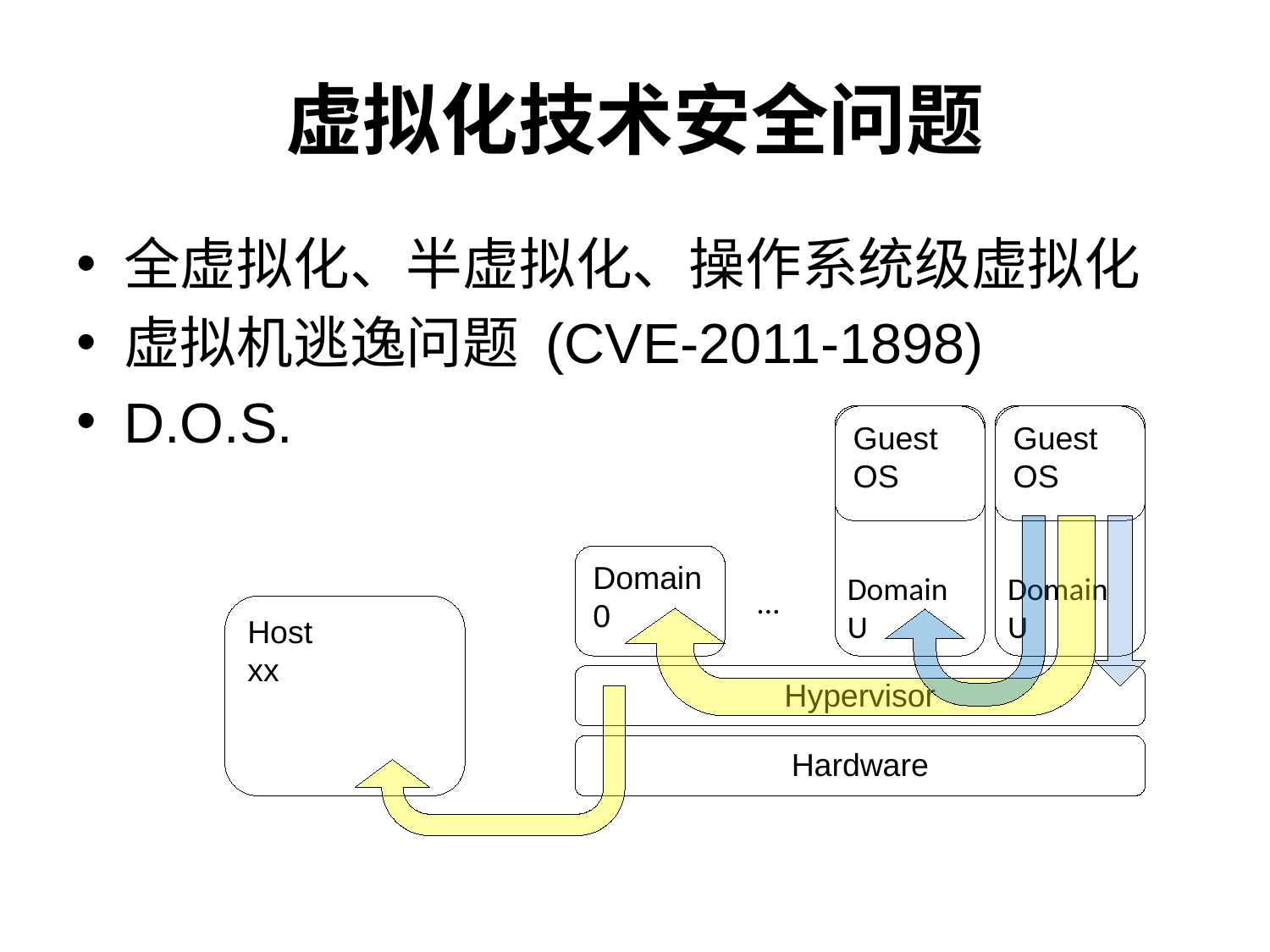

# 虚拟化技术安全问题
全虚拟化、半虚拟化、操作系统级虚拟化
虚拟机逃逸问题 (CVE-2011-1898)
D.O.S.

Guest
OS
Domain U

Guest
OS
Domain U

Domain0
…
Hypervisor
Hardware

Host
xx